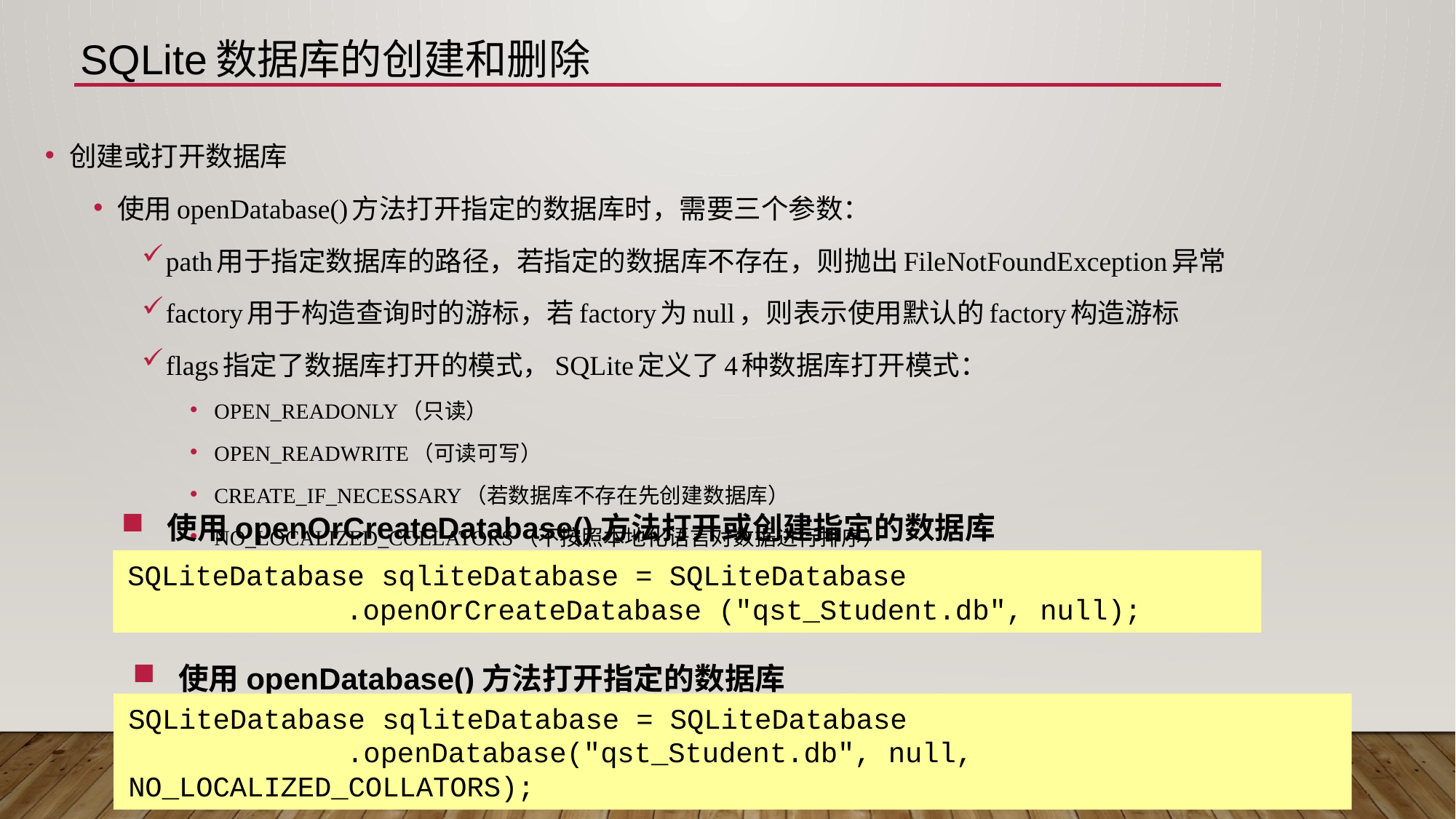

# SQLite数据库的创建和删除
创建或打开数据库
使用openDatabase()方法打开指定的数据库时，需要三个参数：
path用于指定数据库的路径，若指定的数据库不存在，则抛出FileNotFoundException异常
factory用于构造查询时的游标，若factory为null，则表示使用默认的factory构造游标
flags指定了数据库打开的模式，SQLite定义了4种数据库打开模式：
OPEN_READONLY（只读）
OPEN_READWRITE（可读可写）
CREATE_IF_NECESSARY（若数据库不存在先创建数据库）
NO_LOCALIZED_COLLATORS（不按照本地化语言对数据进行排序）

使用openOrCreateDatabase()方法打开或创建指定的数据库
SQLiteDatabase sqliteDatabase = SQLiteDatabase
		.openOrCreateDatabase ("qst_Student.db", null);
使用openDatabase()方法打开指定的数据库
SQLiteDatabase sqliteDatabase = SQLiteDatabase
		.openDatabase("qst_Student.db", null, NO_LOCALIZED_COLLATORS);